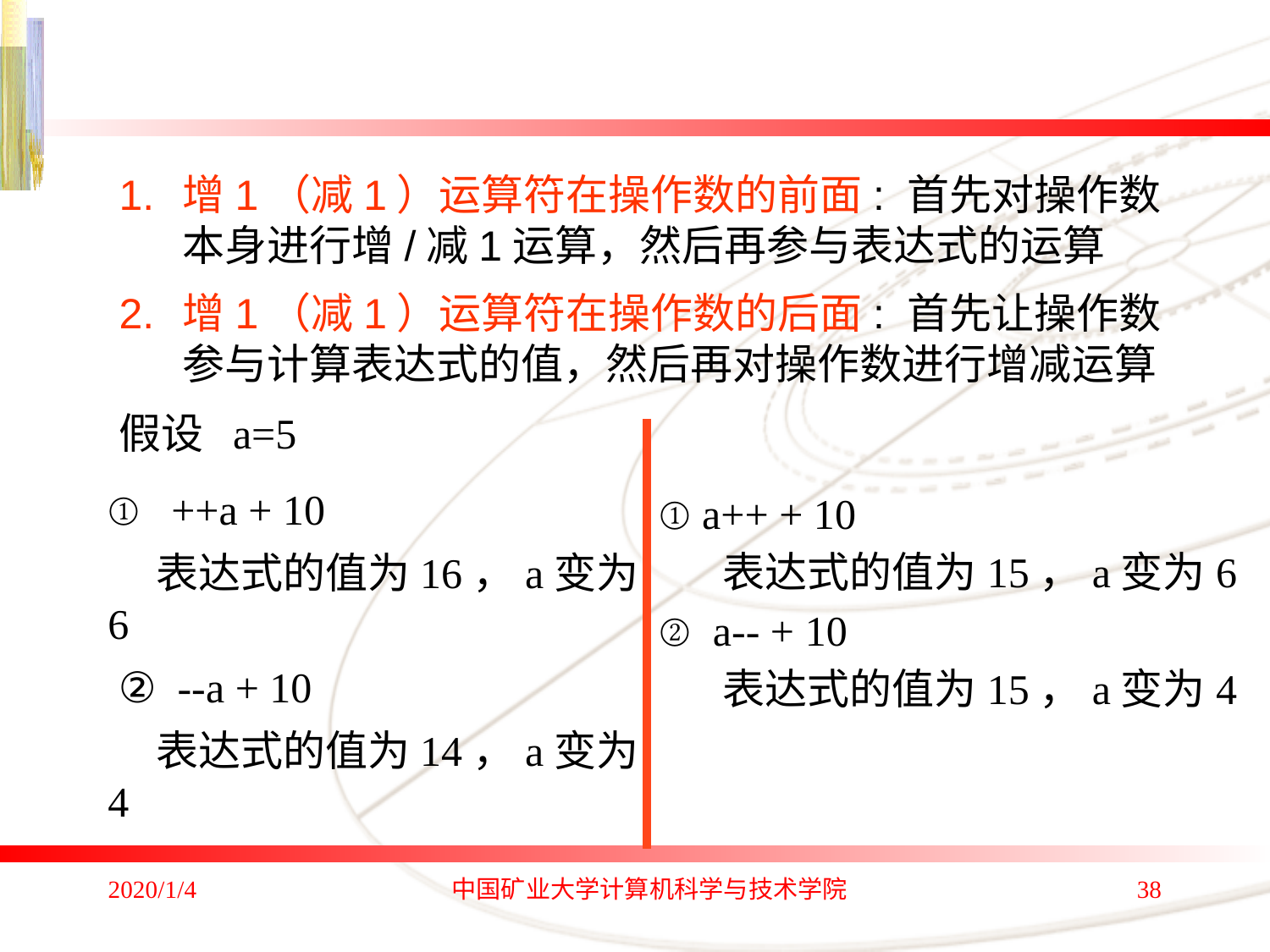

增1（减1）运算符在操作数的前面: 首先对操作数本身进行增/减1运算，然后再参与表达式的运算
增1（减1）运算符在操作数的后面: 首先让操作数参与计算表达式的值，然后再对操作数进行增减运算
假设  a=5
++a + 10
    表达式的值为16，a变为6
 ②  --a + 10
    表达式的值为14，a变为4
① a++ + 10
表达式的值为15，a变为6
②  a-- + 10
表达式的值为15，a变为4
2020/1/4
中国矿业大学计算机科学与技术学院
38